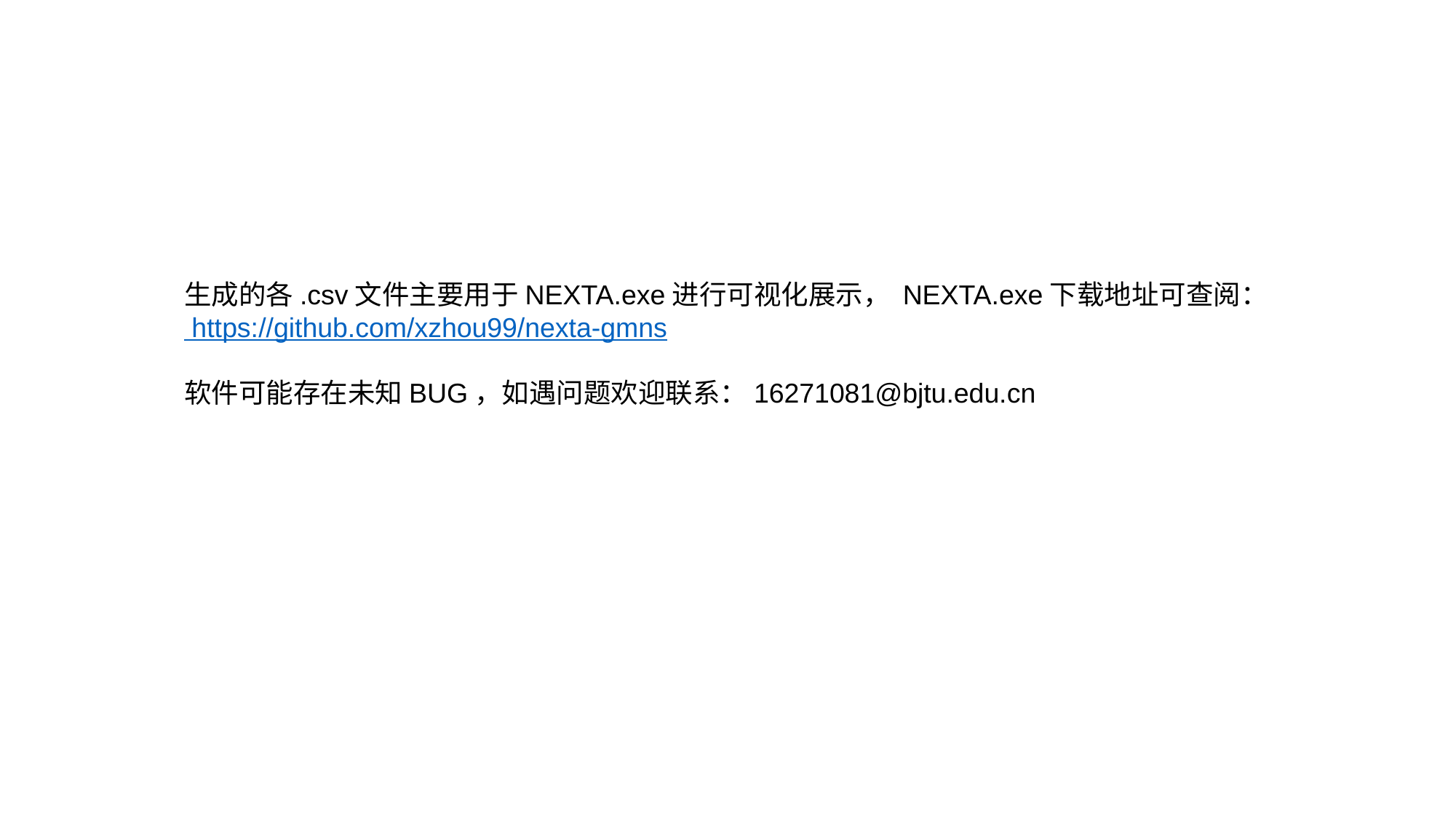

生成的各.csv文件主要用于NEXTA.exe进行可视化展示， NEXTA.exe下载地址可查阅： https://github.com/xzhou99/nexta-gmns

软件可能存在未知BUG，如遇问题欢迎联系：16271081@bjtu.edu.cn